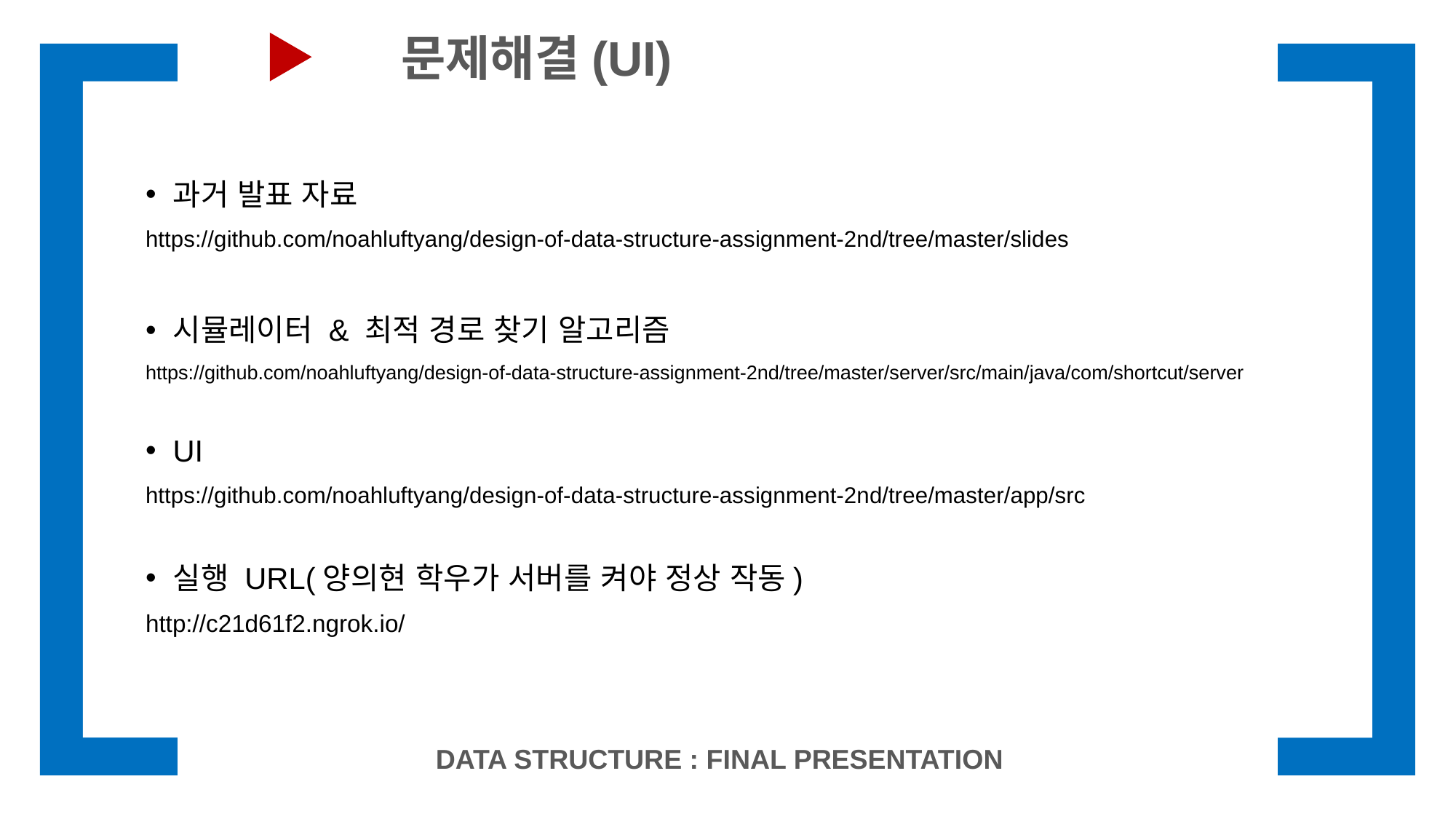

문제해결(UI)
과거 발표 자료
https://github.com/noahluftyang/design-of-data-structure-assignment-2nd/tree/master/slides

시뮬레이터 & 최적 경로 찾기 알고리즘
https://github.com/noahluftyang/design-of-data-structure-assignment-2nd/tree/master/server/src/main/java/com/shortcut/server

UI
https://github.com/noahluftyang/design-of-data-structure-assignment-2nd/tree/master/app/src

실행 URL(양의현 학우가 서버를 켜야 정상 작동)
http://c21d61f2.ngrok.io/